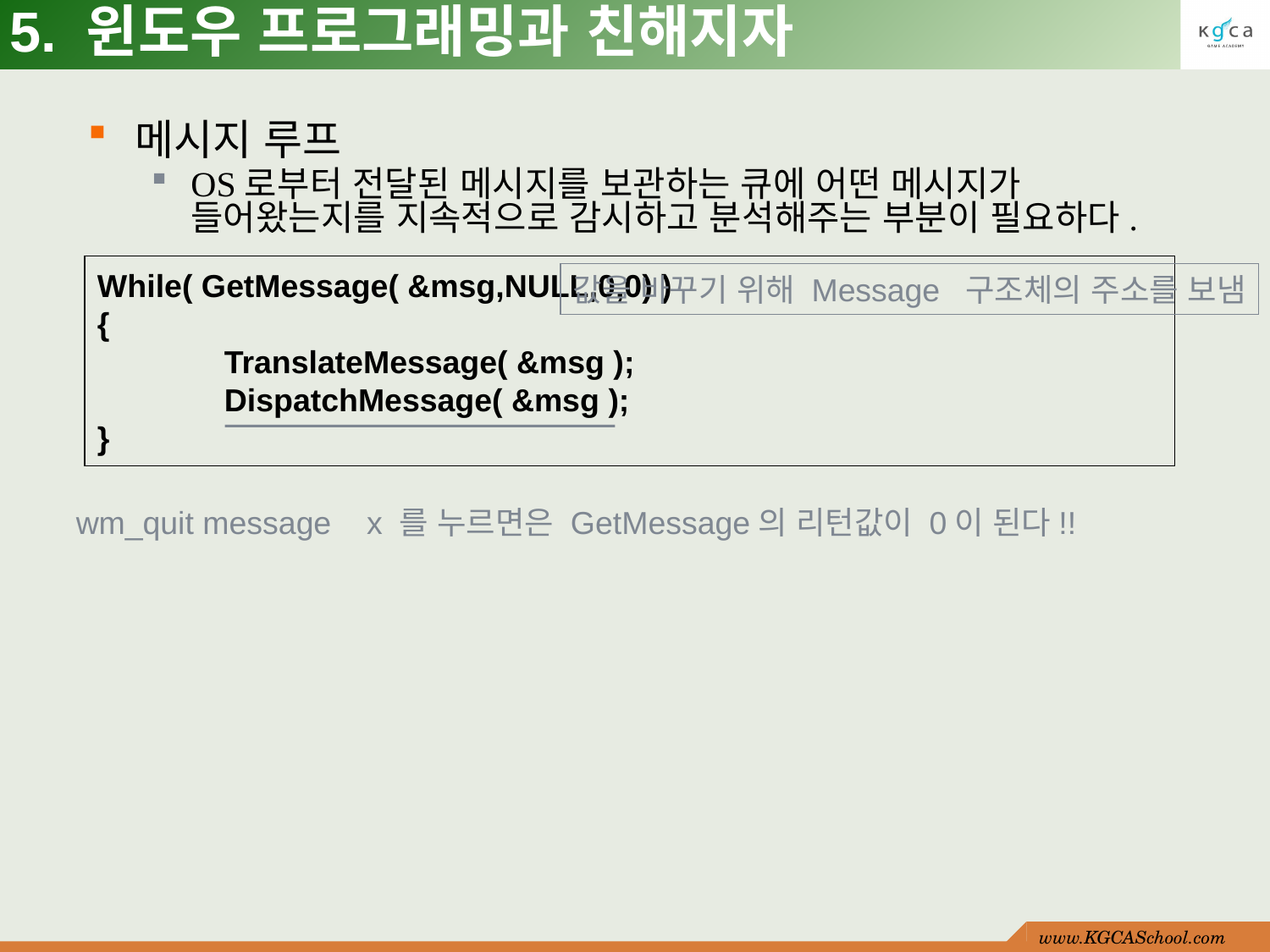

# 5. 윈도우 프로그래밍과 친해지자
메시지 루프
OS로부터 전달된 메시지를 보관하는 큐에 어떤 메시지가 들어왔는지를 지속적으로 감시하고 분석해주는 부분이 필요하다.
While( GetMessage( &msg,NULL,0,0) )
{
	TranslateMessage( &msg );
	DispatchMessage( &msg );
}
값을 바꾸기 위해 Message  구조체의 주소를 보냄

wm_quit message    x 를 누르면은 GetMessage의 리턴값이 0이 된다!!